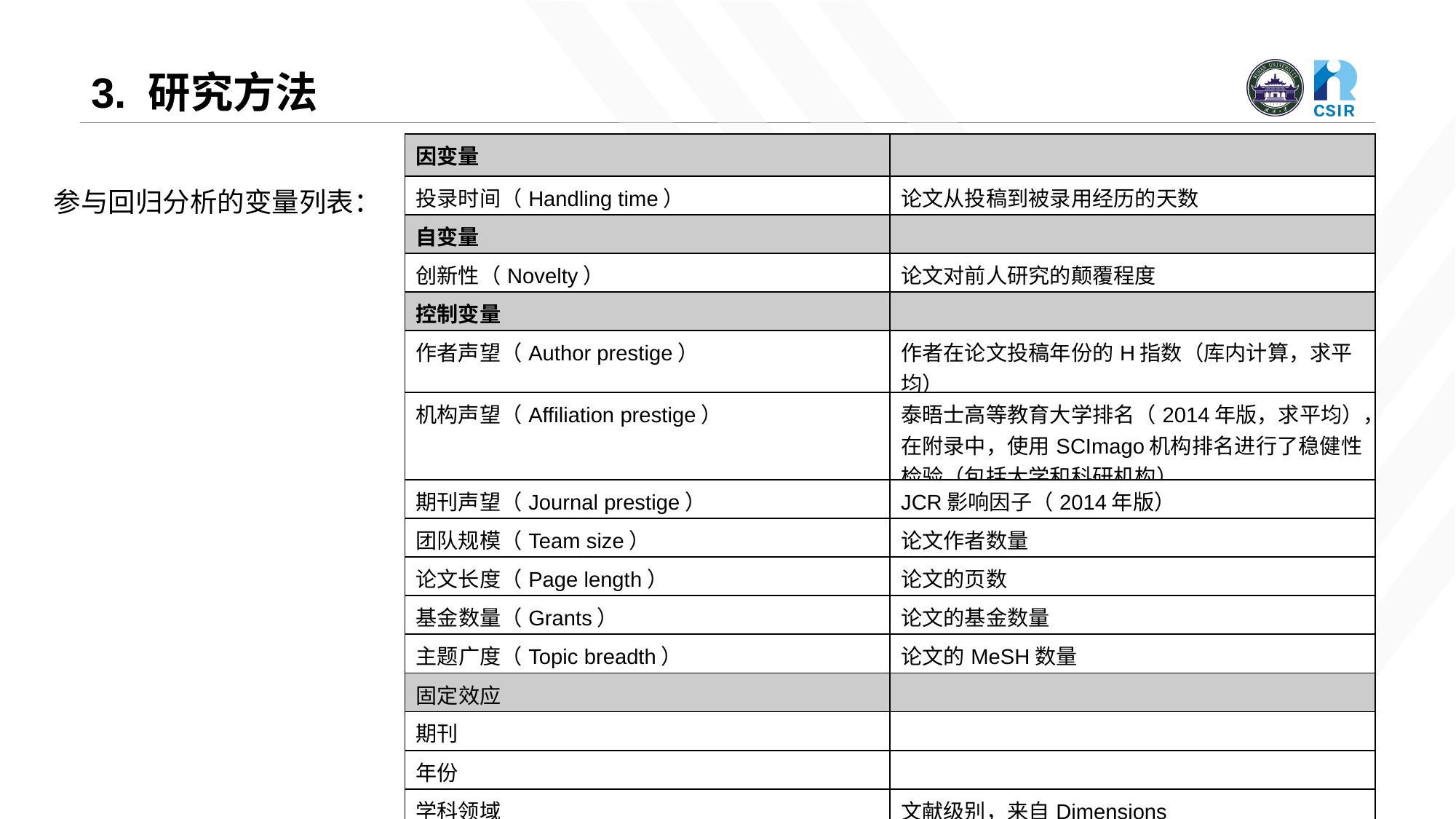

# 3. 研究方法
| 因变量 |  |
| --- | --- |
| 投录时间（Handling time） | 论文从投稿到被录用经历的天数 |
| 自变量 |  |
| 创新性（Novelty） | 论文对前人研究的颠覆程度 |
| 控制变量 |  |
| 作者声望（Author prestige） | 作者在论文投稿年份的H指数（库内计算，求平均） |
| 机构声望（Affiliation prestige） | 泰晤士高等教育大学排名（2014年版，求平均），在附录中，使用SCImago机构排名进行了稳健性检验（包括大学和科研机构） |
| 期刊声望（Journal prestige） | JCR影响因子（2014年版） |
| 团队规模（Team size） | 论文作者数量 |
| 论文长度（Page length） | 论文的页数 |
| 基金数量（Grants） | 论文的基金数量 |
| 主题广度（Topic breadth） | 论文的MeSH数量 |
| 固定效应 |  |
| 期刊 |  |
| 年份 |  |
| 学科领域 | 文献级别，来自Dimensions |
参与回归分析的变量列表：

7